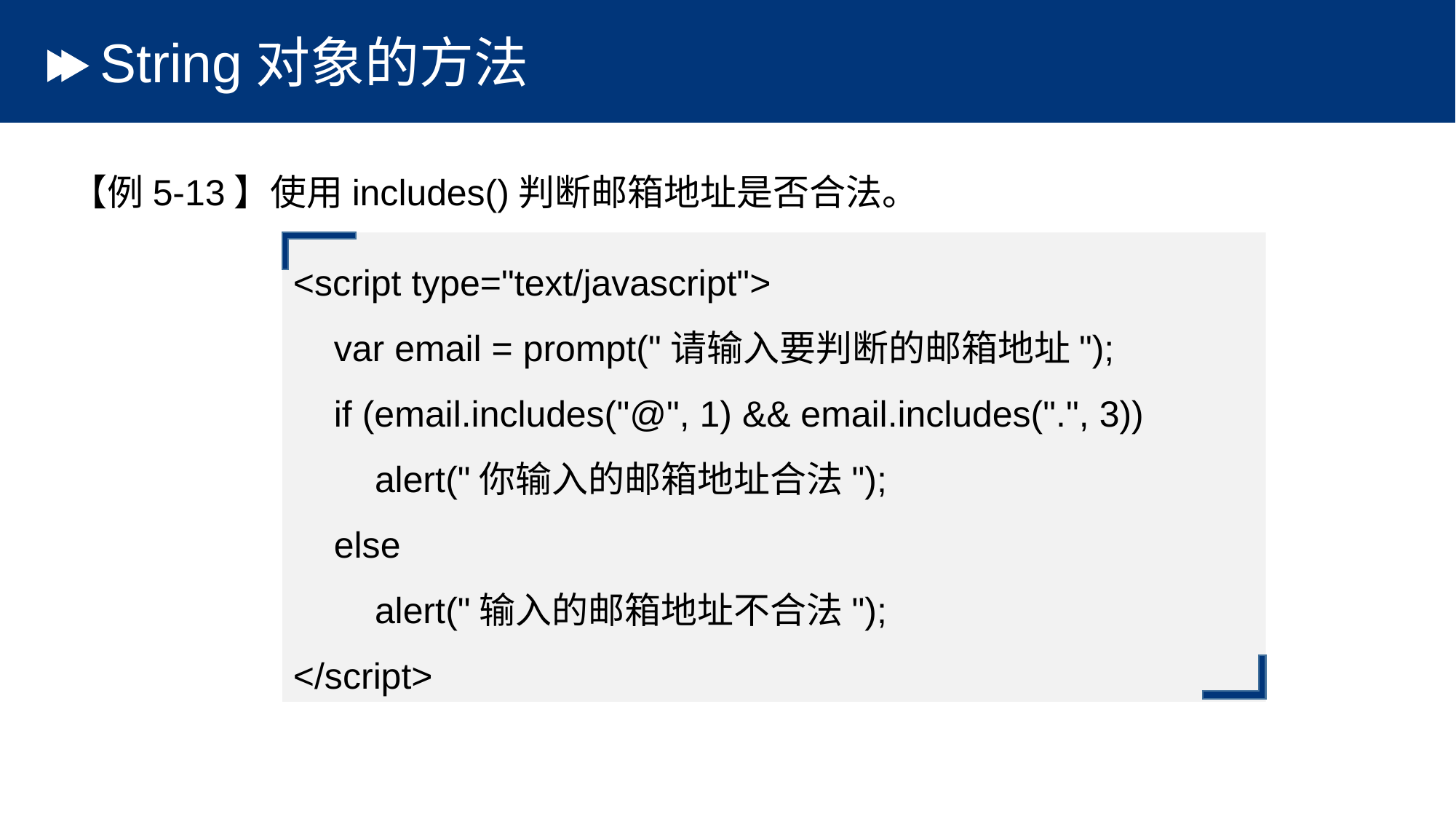

# String对象的方法
【例5-13】使用includes()判断邮箱地址是否合法。

<script type="text/javascript">
    var email = prompt("请输入要判断的邮箱地址");
    if (email.includes("@", 1) && email.includes(".", 3))
        alert("你输入的邮箱地址合法");
    else
        alert("输入的邮箱地址不合法");
</script>